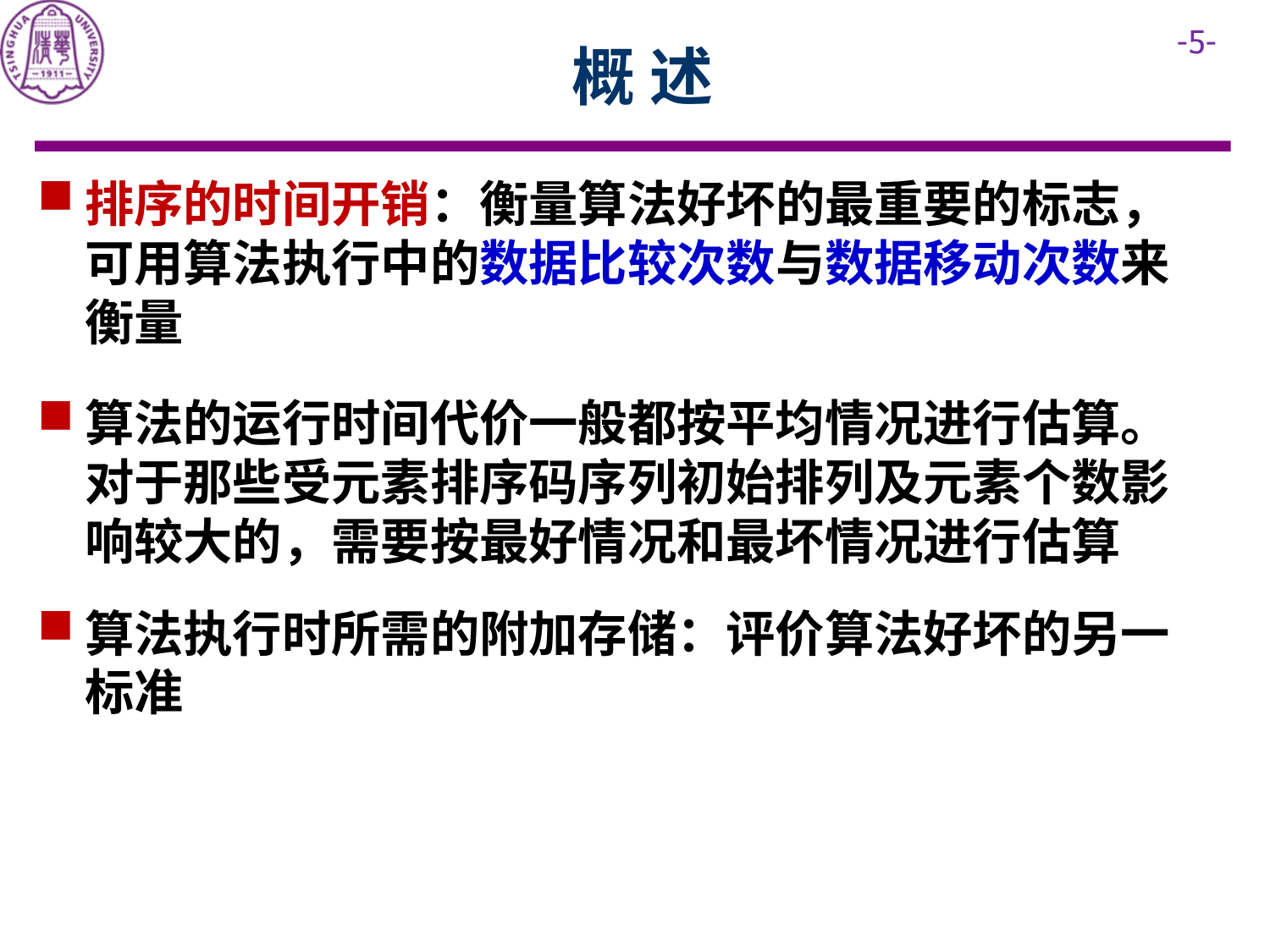

# 概 述
排序的时间开销：衡量算法好坏的最重要的标志，可用算法执行中的数据比较次数与数据移动次数来衡量
算法的运行时间代价一般都按平均情况进行估算。对于那些受元素排序码序列初始排列及元素个数影响较大的，需要按最好情况和最坏情况进行估算
算法执行时所需的附加存储：评价算法好坏的另一标准